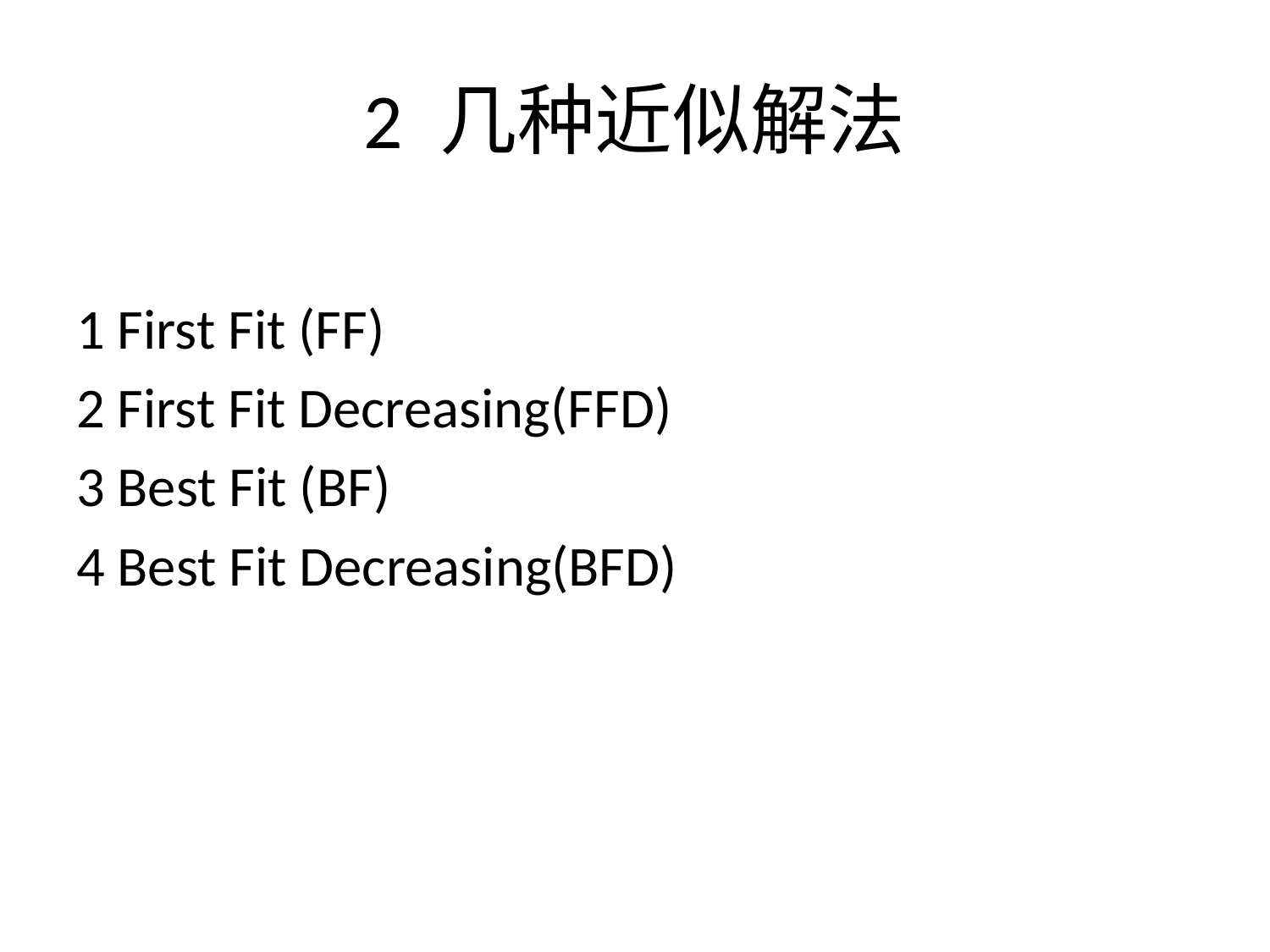

# 2 几种近似解法
1 First Fit (FF)
2 First Fit Decreasing(FFD)
3 Best Fit (BF)
4 Best Fit Decreasing(BFD)